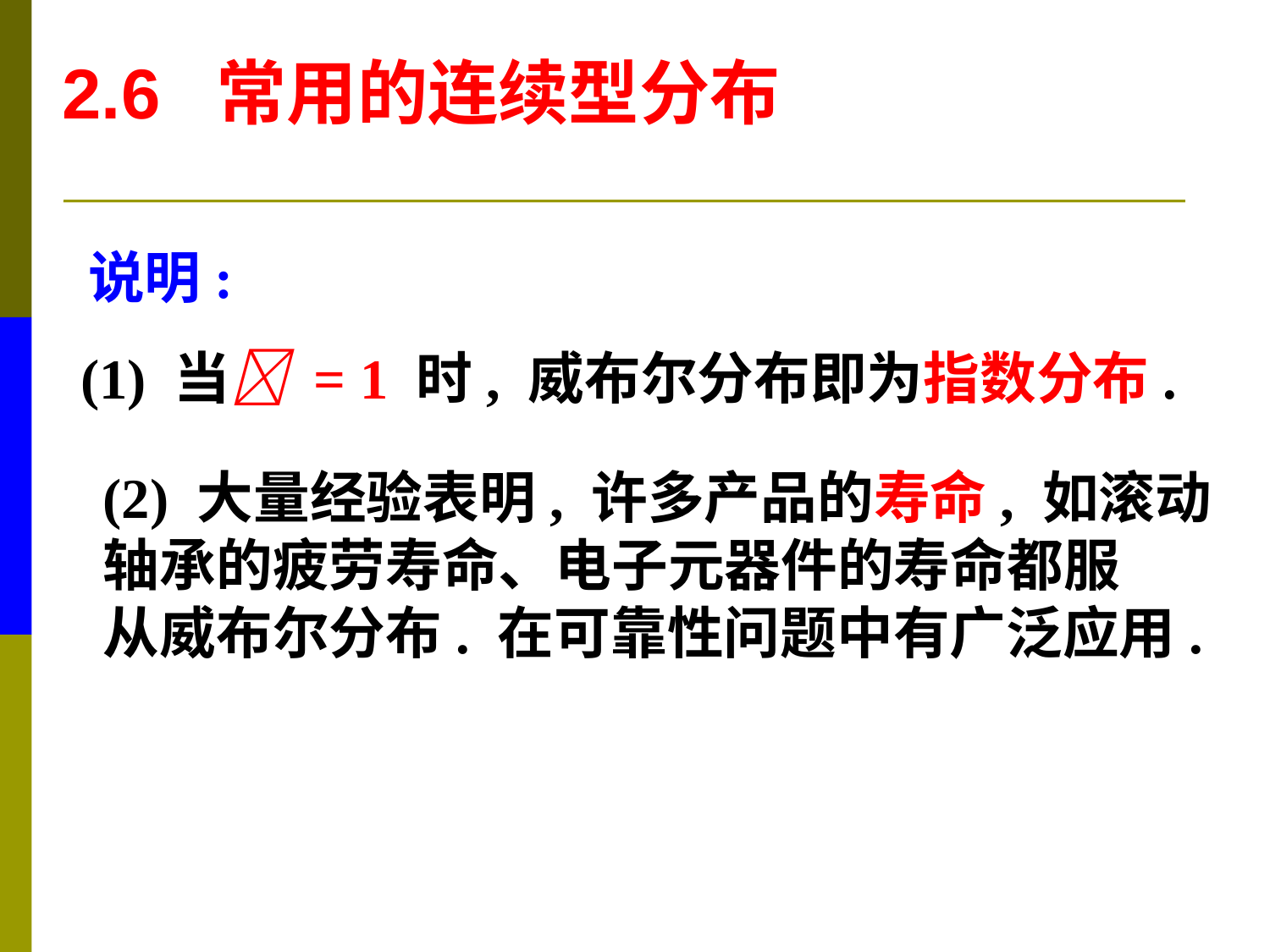

2.6  常用的连续型分布
说明:
(1) 当β = 1 时, 威布尔分布即为指数分布.
(2) 大量经验表明, 许多产品的寿命, 如滚动
轴承的疲劳寿命、电子元器件的寿命都服
从威布尔分布. 在可靠性问题中有广泛应用.